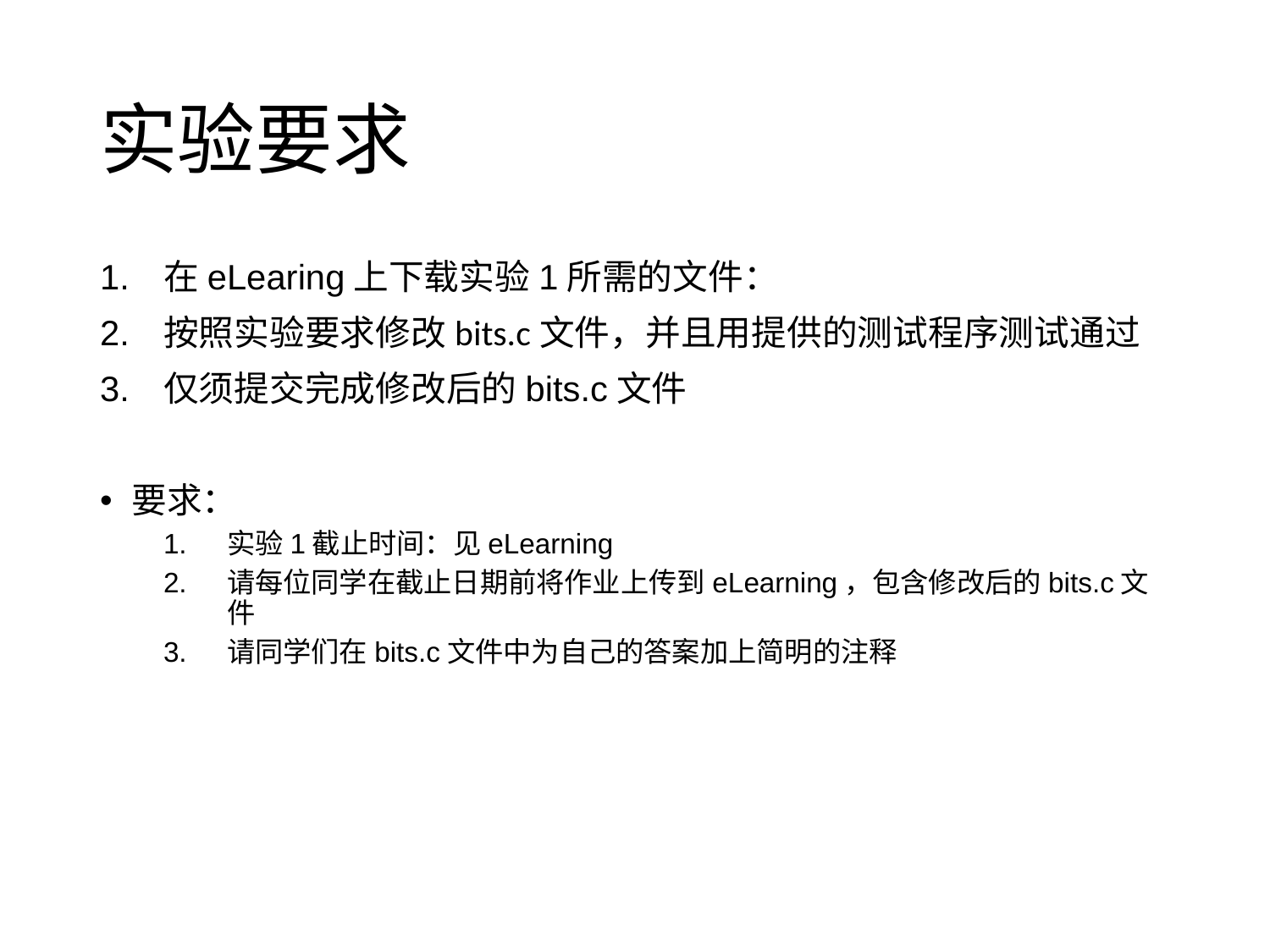

# 实验要求
在eLearing上下载实验1所需的文件：
按照实验要求修改bits.c文件，并且用提供的测试程序测试通过
仅须提交完成修改后的bits.c文件

要求：
实验1截止时间：见eLearning
请每位同学在截止日期前将作业上传到eLearning，包含修改后的bits.c文件
请同学们在bits.c文件中为自己的答案加上简明的注释